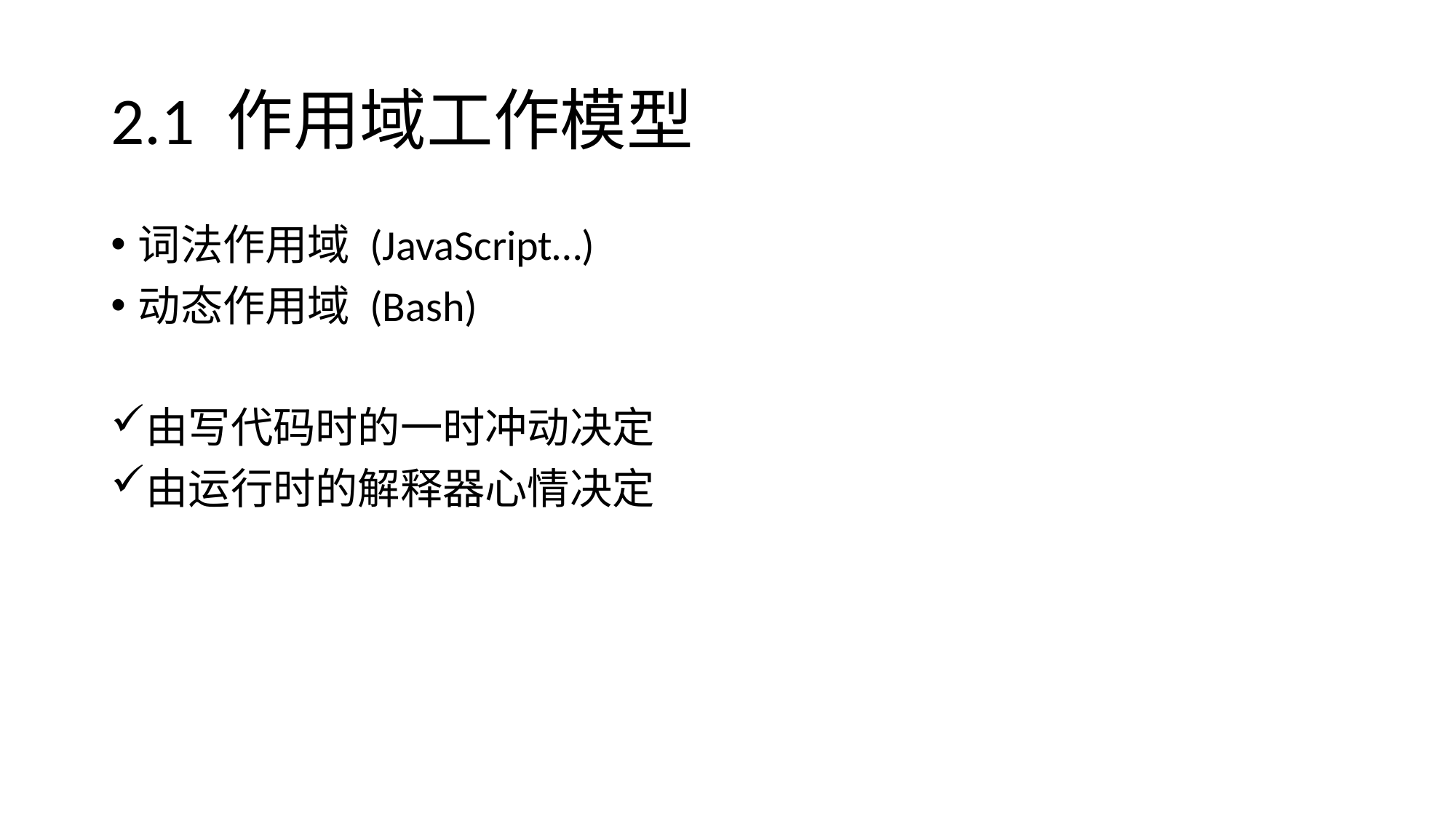

# 2.1 作用域工作模型
词法作用域 (JavaScript…)
动态作用域 (Bash)

由写代码时的一时冲动决定
由运行时的解释器心情决定